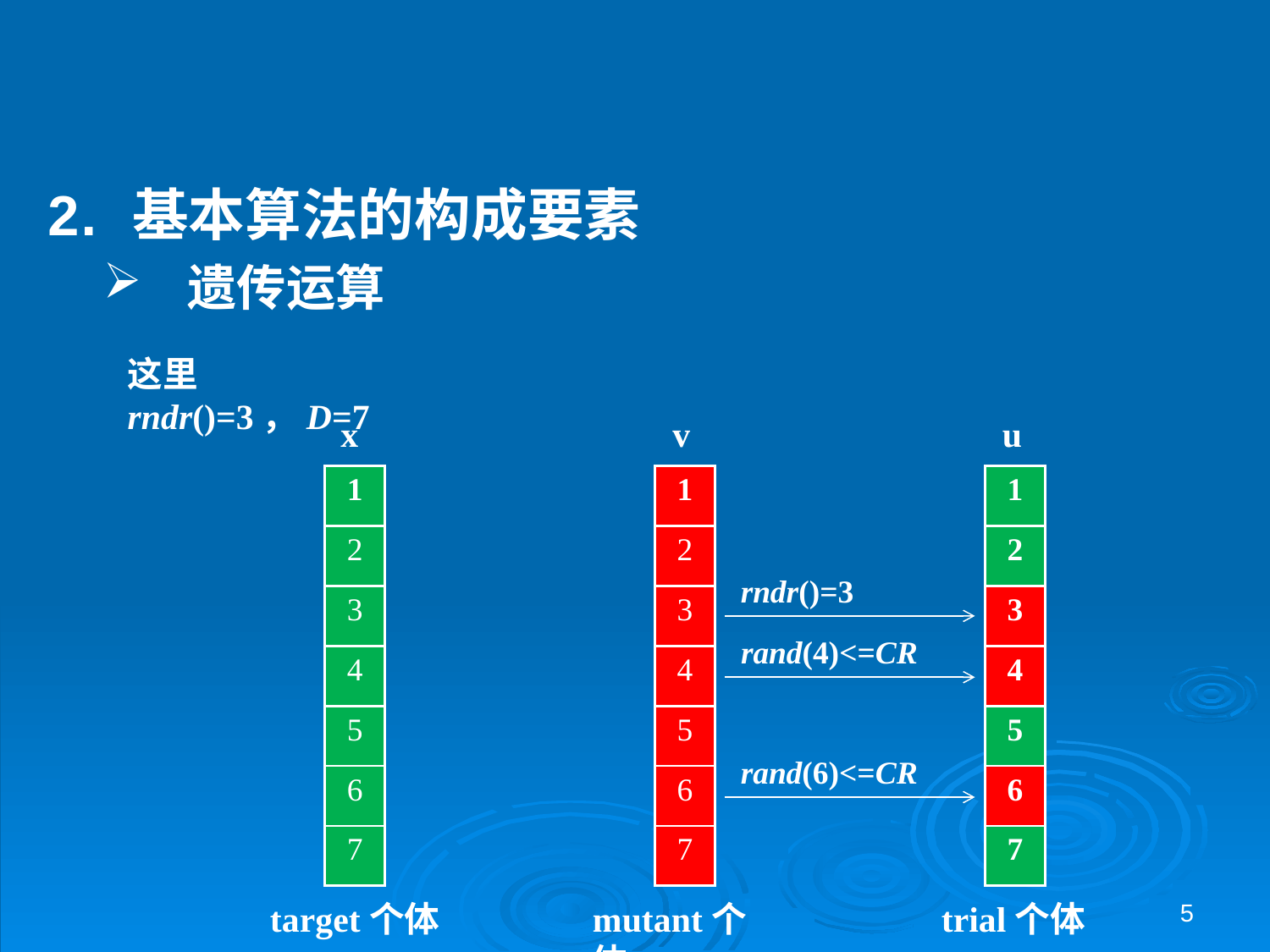

基本算法的构成要素
遗传运算

这里rndr()=3，D=7
x
v
u
| 1 |
| --- |
| 2 |
| 3 |
| 4 |
| 5 |
| 6 |
| 7 |
| 1 |
| --- |
| 2 |
| 3 |
| 4 |
| 5 |
| 6 |
| 7 |
| 1 |
| --- |
| 2 |
| 3 |
| 4 |
| 5 |
| 6 |
| 7 |
rndr()=3
rand(4)<=CR
rand(6)<=CR
5
target个体
mutant个体
trial个体